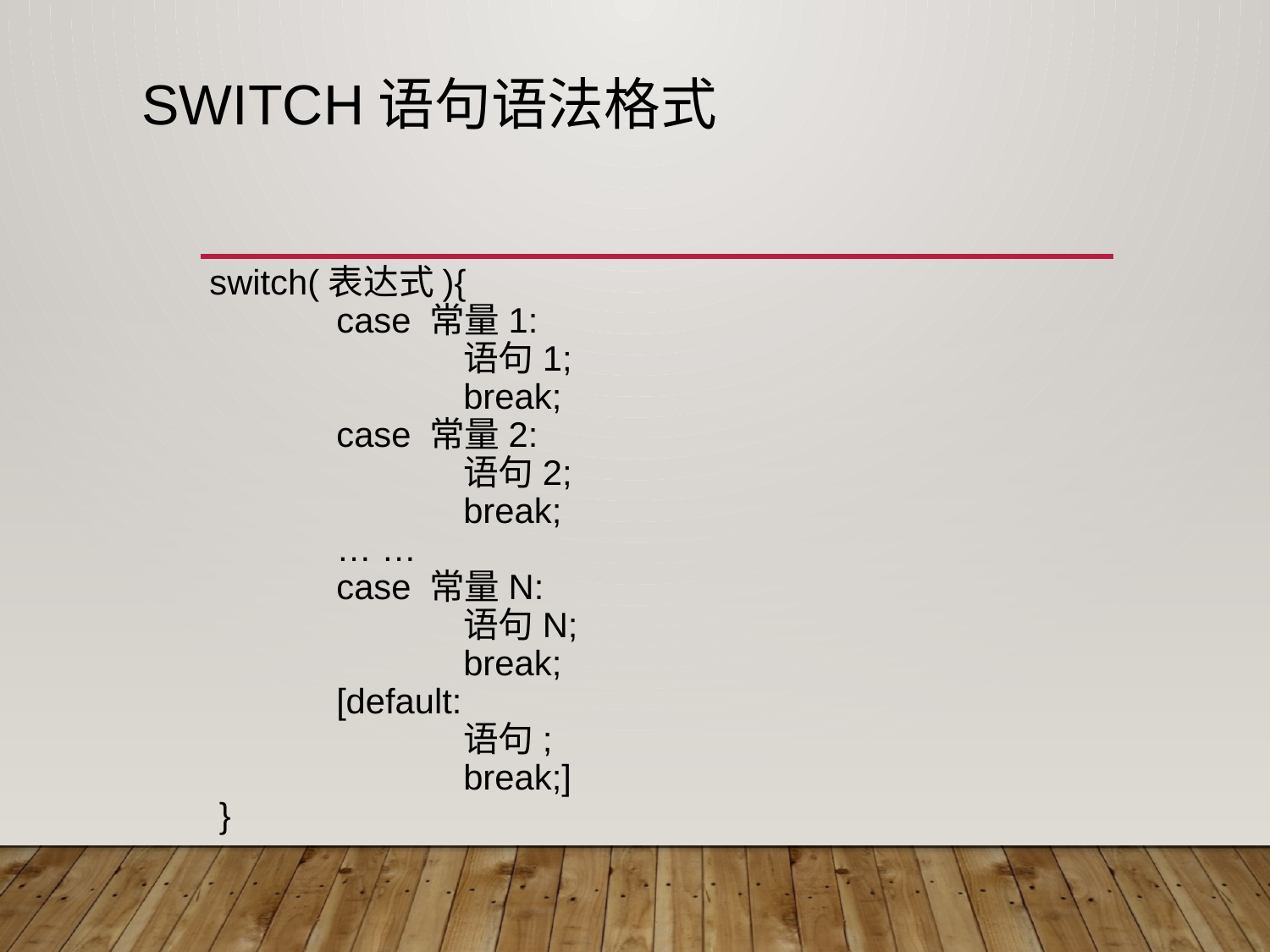

# switch语句语法格式
	switch(表达式){
		case 常量1:
			语句1;
			break;
		case 常量2:
			语句2;
			break;
		… …
		case 常量N:
			语句N;
			break;
		[default:
			语句;
			break;]
	 }